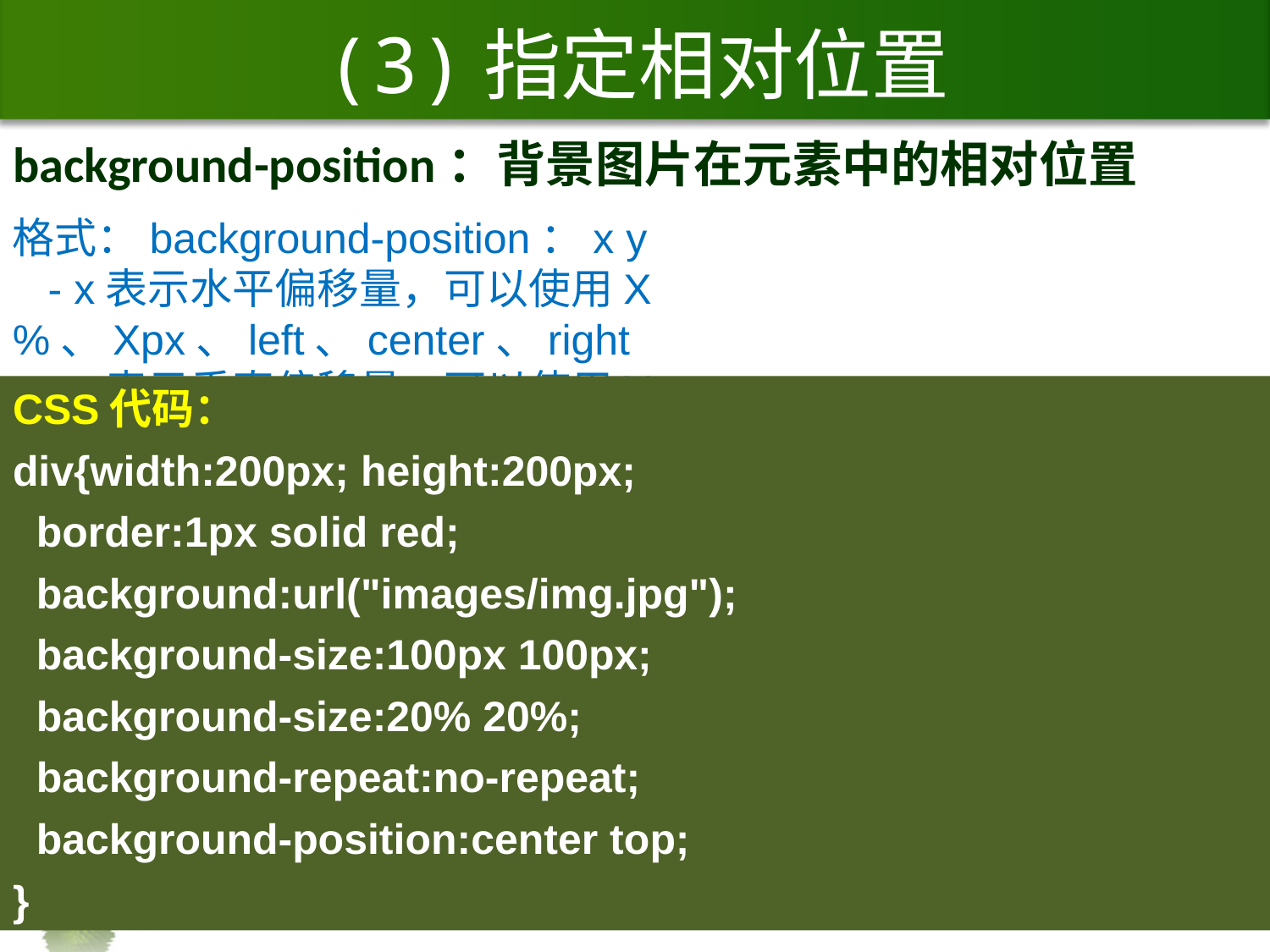

# (3)指定相对位置
background-position：背景图片在元素中的相对位置
格式：background-position：x y
   - x表示水平偏移量，可以使用X%、Xpx、left、center、right
   - y表示垂直偏移量，可以使用Y%、Ypx、top、center、bottom
CSS代码：
div{width:200px; height:200px;
  border:1px solid red;
  background:url("images/img.jpg");
  background-size:100px 100px;
  background-size:20% 20%;
  background-repeat:no-repeat;
  background-position:center top;
}